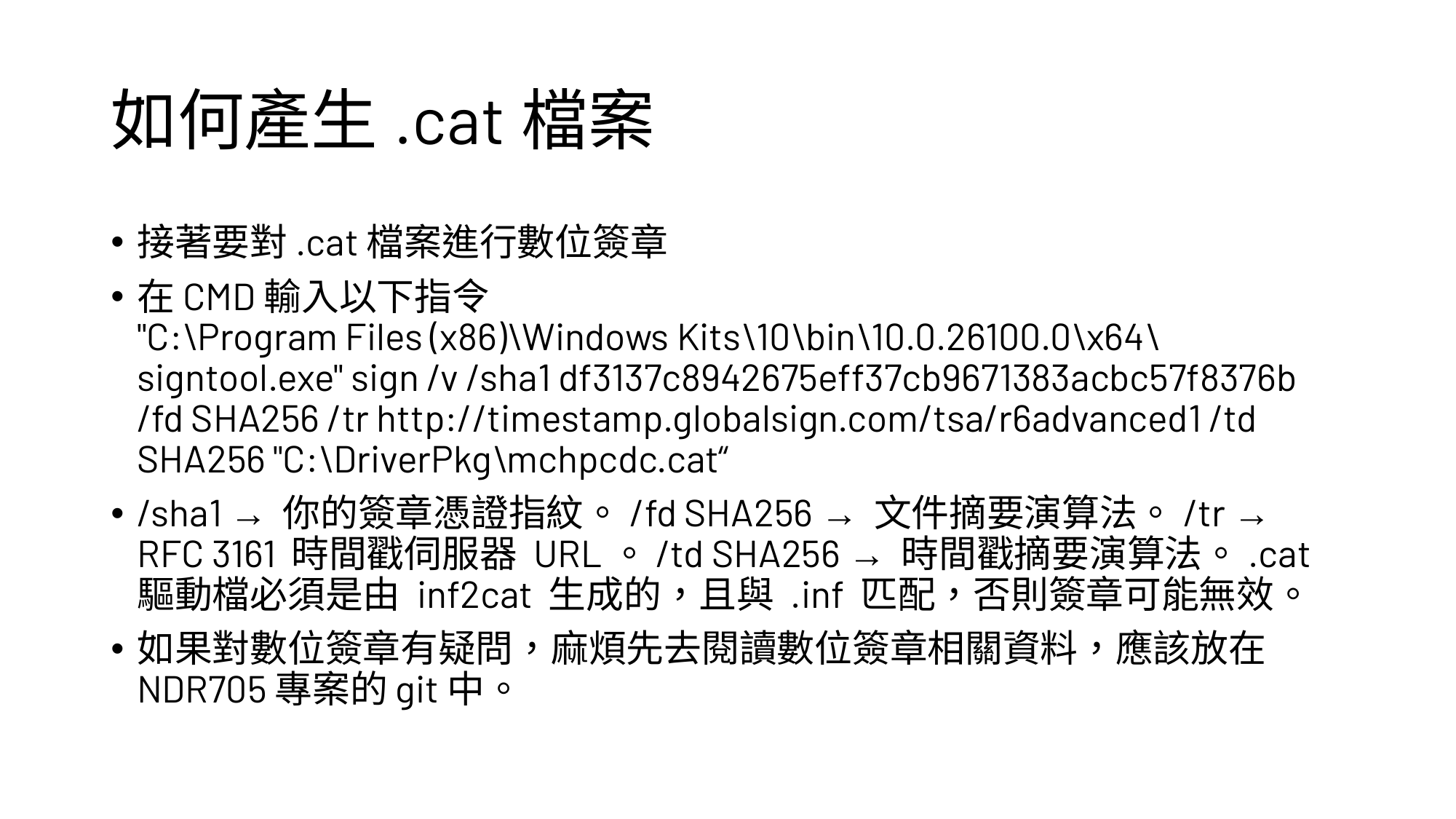

# 如何產生.cat檔案
接著要對.cat檔案進行數位簽章
在CMD輸入以下指令
"C:\Program Files (x86)\Windows Kits\10\bin\10.0.26100.0\x64\signtool.exe" sign /v /sha1 df3137c8942675eff37cb9671383acbc57f8376b /fd SHA256 /tr http://timestamp.globalsign.com/tsa/r6advanced1 /td SHA256 "C:\DriverPkg\mchpcdc.cat“
/sha1 → 你的簽章憑證指紋。/fd SHA256 → 文件摘要演算法。/tr → RFC 3161 時間戳伺服器 URL。/td SHA256 → 時間戳摘要演算法。.cat 驅動檔必須是由 inf2cat 生成的，且與 .inf 匹配，否則簽章可能無效。
如果對數位簽章有疑問，麻煩先去閱讀數位簽章相關資料，應該放在NDR705專案的git中。